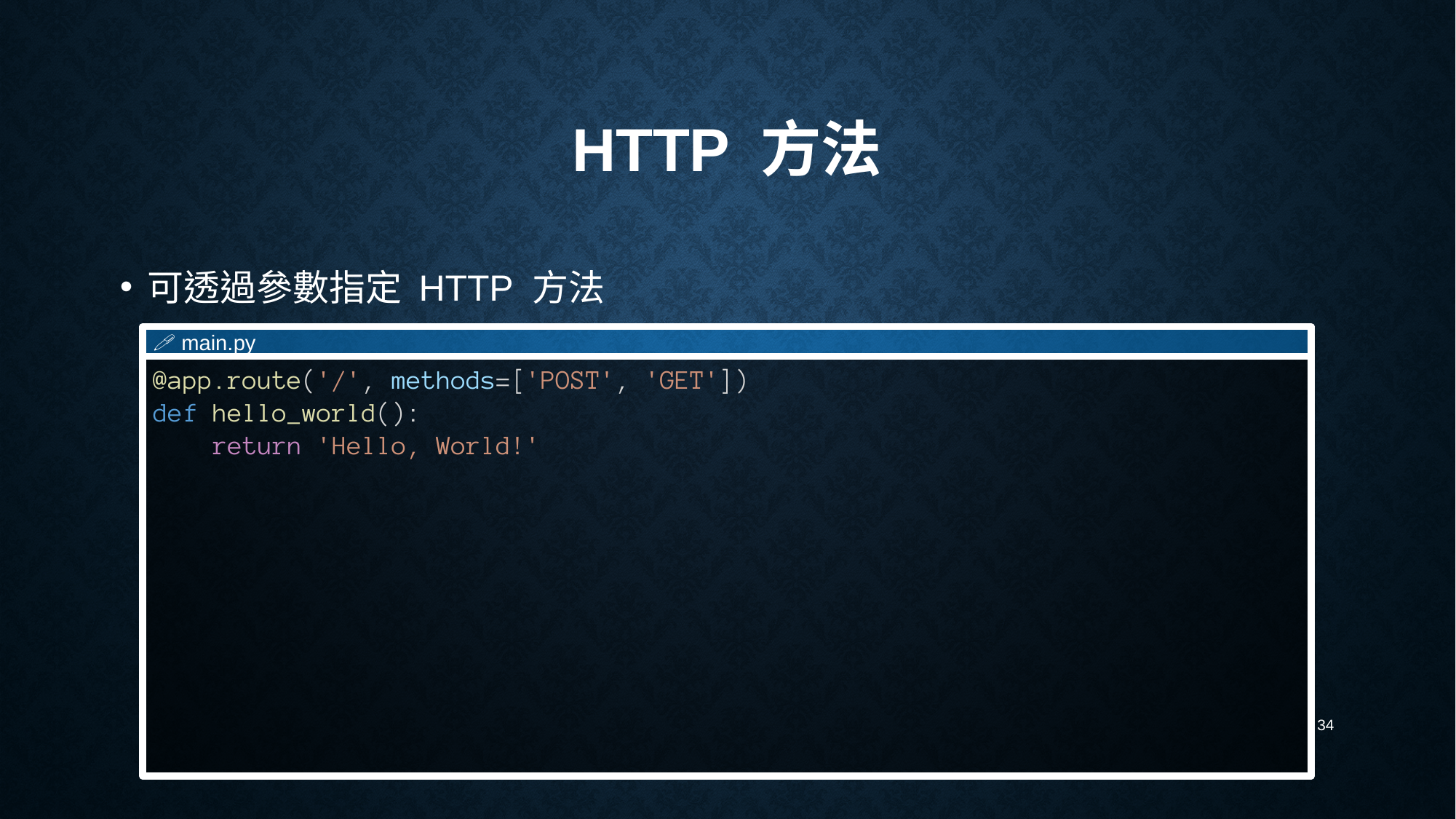

# HTTP 方法
可透過參數指定 HTTP 方法
🖊 main.py
@app.route('/', methods=['POST', 'GET'])
def hello_world():
    return 'Hello, World!'
34